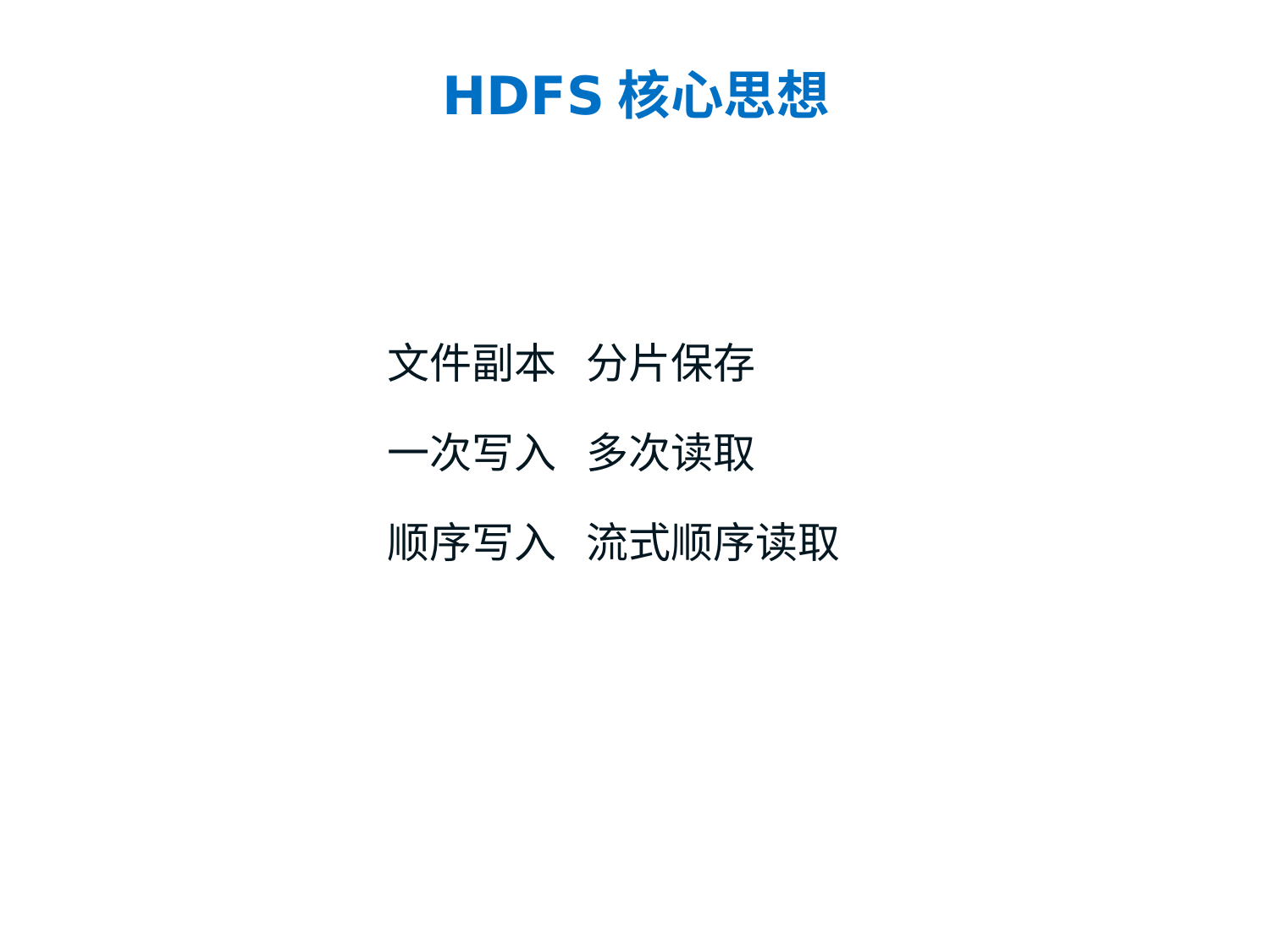

# HDFS核心思想
文件副本
分片保存
一次写入
多次读取
顺序写入
流式顺序读取